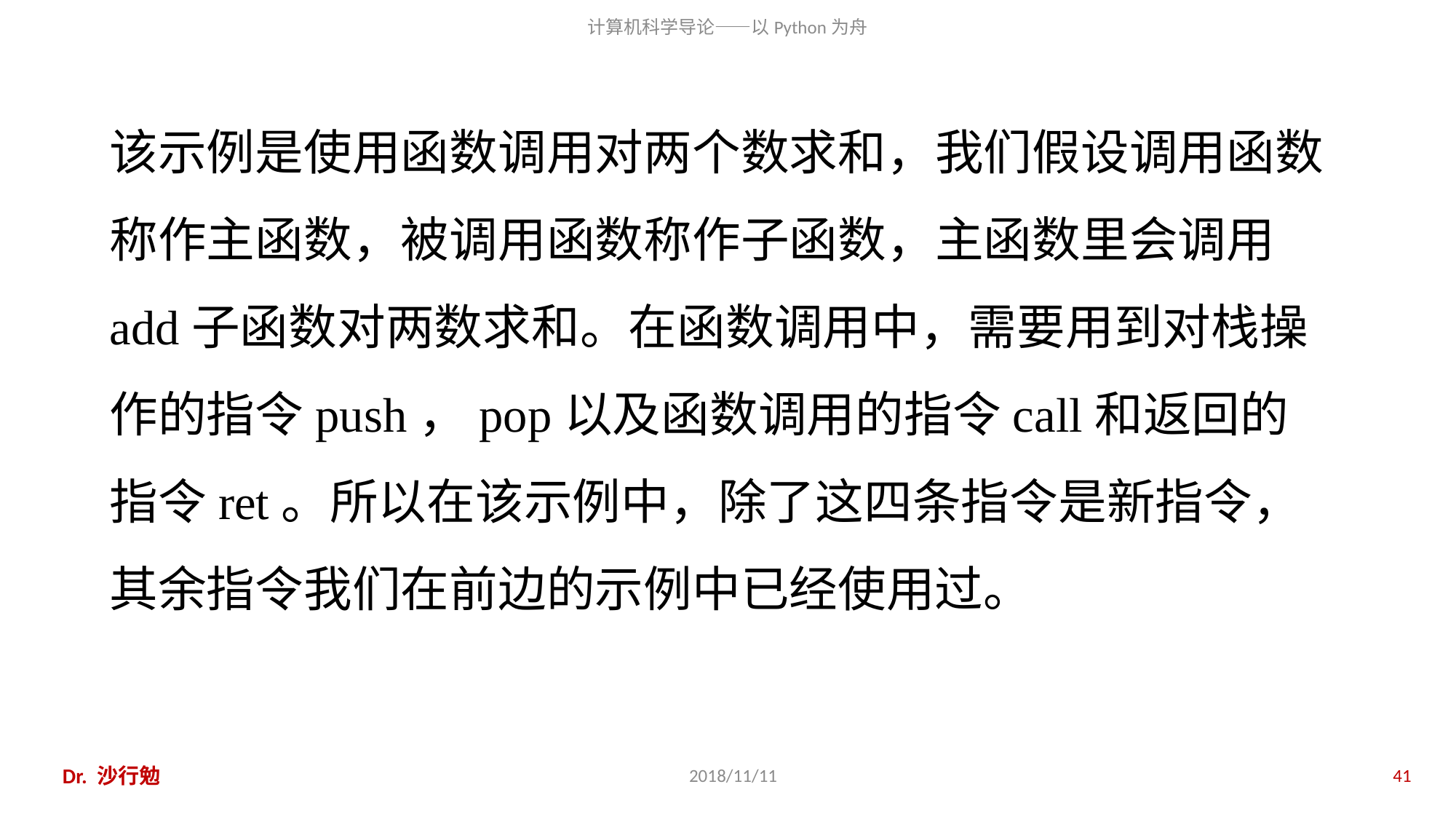

该示例是使用函数调用对两个数求和，我们假设调用函数称作主函数，被调用函数称作子函数，主函数里会调用add子函数对两数求和。在函数调用中，需要用到对栈操作的指令push，pop以及函数调用的指令call和返回的指令ret。所以在该示例中，除了这四条指令是新指令，其余指令我们在前边的示例中已经使用过。

Dr. 沙行勉
2018/11/11
41